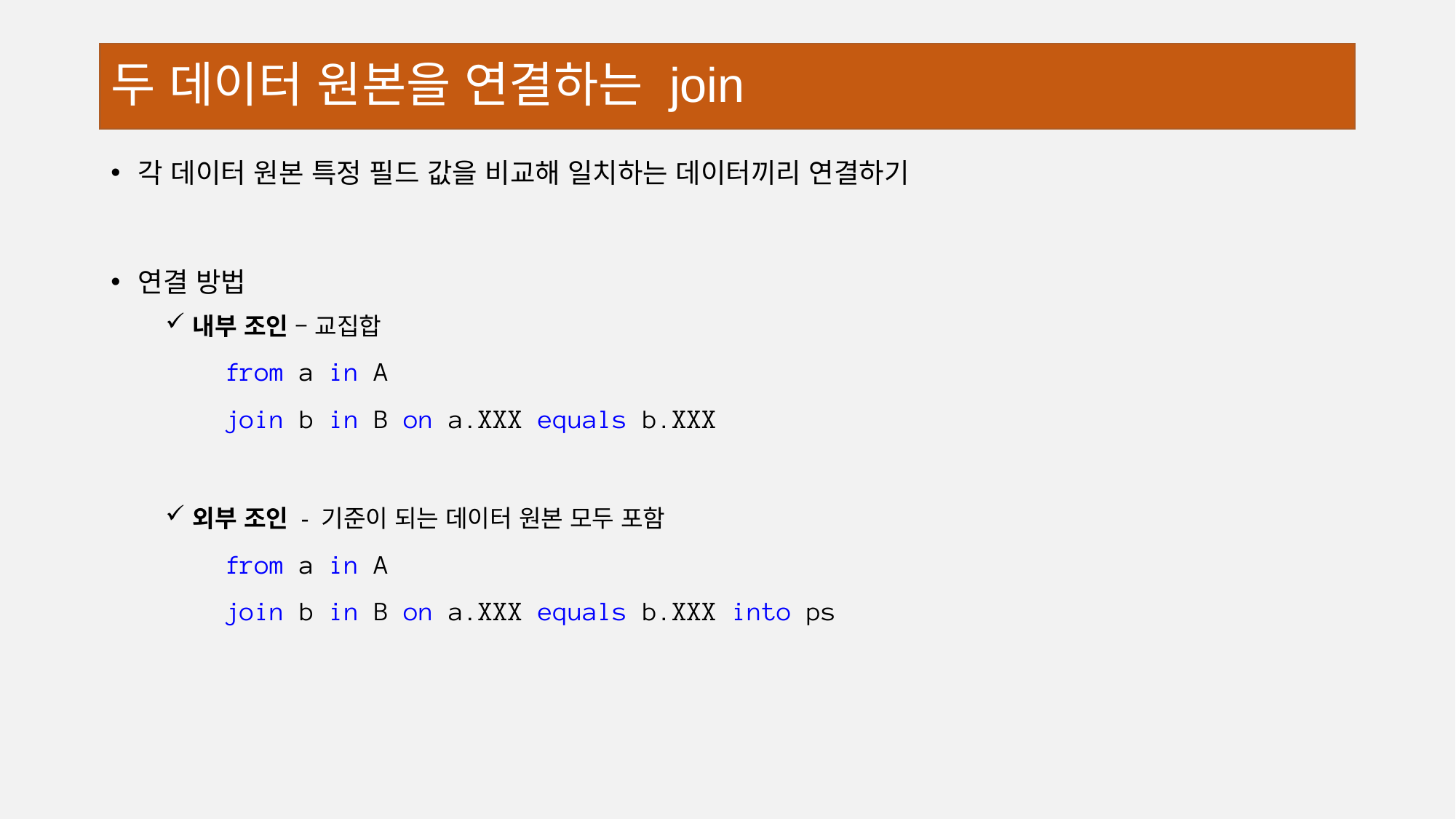

# 두 데이터 원본을 연결하는 join
각 데이터 원본 특정 필드 값을 비교해 일치하는 데이터끼리 연결하기

연결 방법
내부 조인 – 교집합
    from a in A
    join b in B on a.XXX equals b.XXX

외부 조인 - 기준이 되는 데이터 원본 모두 포함
    from a in A
    join b in B on a.XXX equals b.XXX into ps